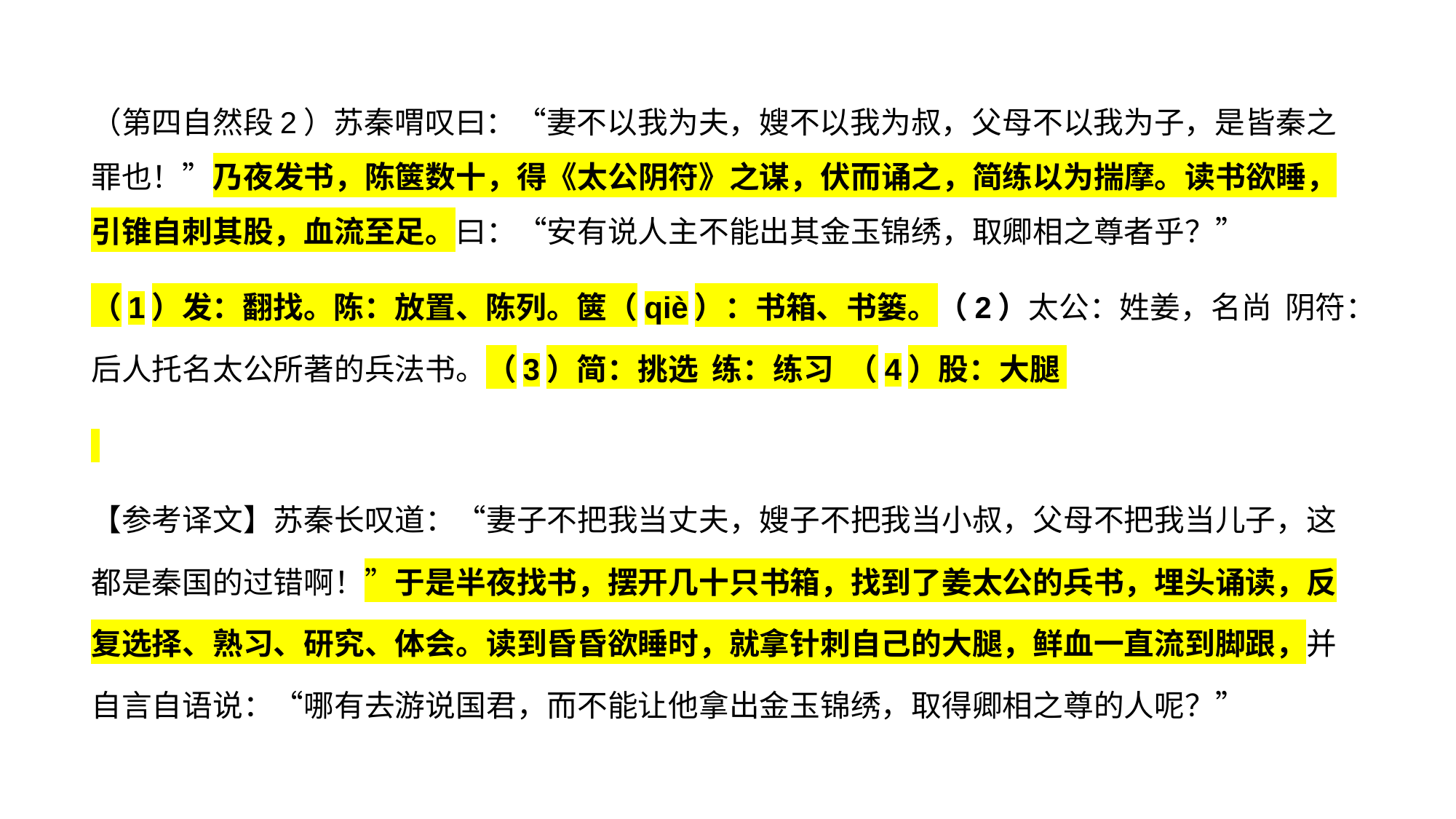

（第四自然段2）苏秦喟叹曰：“妻不以我为夫，嫂不以我为叔，父母不以我为子，是皆秦之罪也！”乃夜发书，陈箧数十，得《太公阴符》之谋，伏而诵之，简练以为揣摩。读书欲睡，引锥自刺其股，血流至足。曰：“安有说人主不能出其金玉锦绣，取卿相之尊者乎？”
（1）发：翻找。陈：放置、陈列。箧（qiè）：书箱、书篓。（2）太公：姓姜，名尚  阴符：后人托名太公所著的兵法书。（3）简：挑选  练：练习  （4）股：大腿

【参考译文】苏秦长叹道：“妻子不把我当丈夫，嫂子不把我当小叔，父母不把我当儿子，这都是秦国的过错啊！”于是半夜找书，摆开几十只书箱，找到了姜太公的兵书，埋头诵读，反复选择、熟习、研究、体会。读到昏昏欲睡时，就拿针刺自己的大腿，鲜血一直流到脚跟，并自言自语说：“哪有去游说国君，而不能让他拿出金玉锦绣，取得卿相之尊的人呢？”